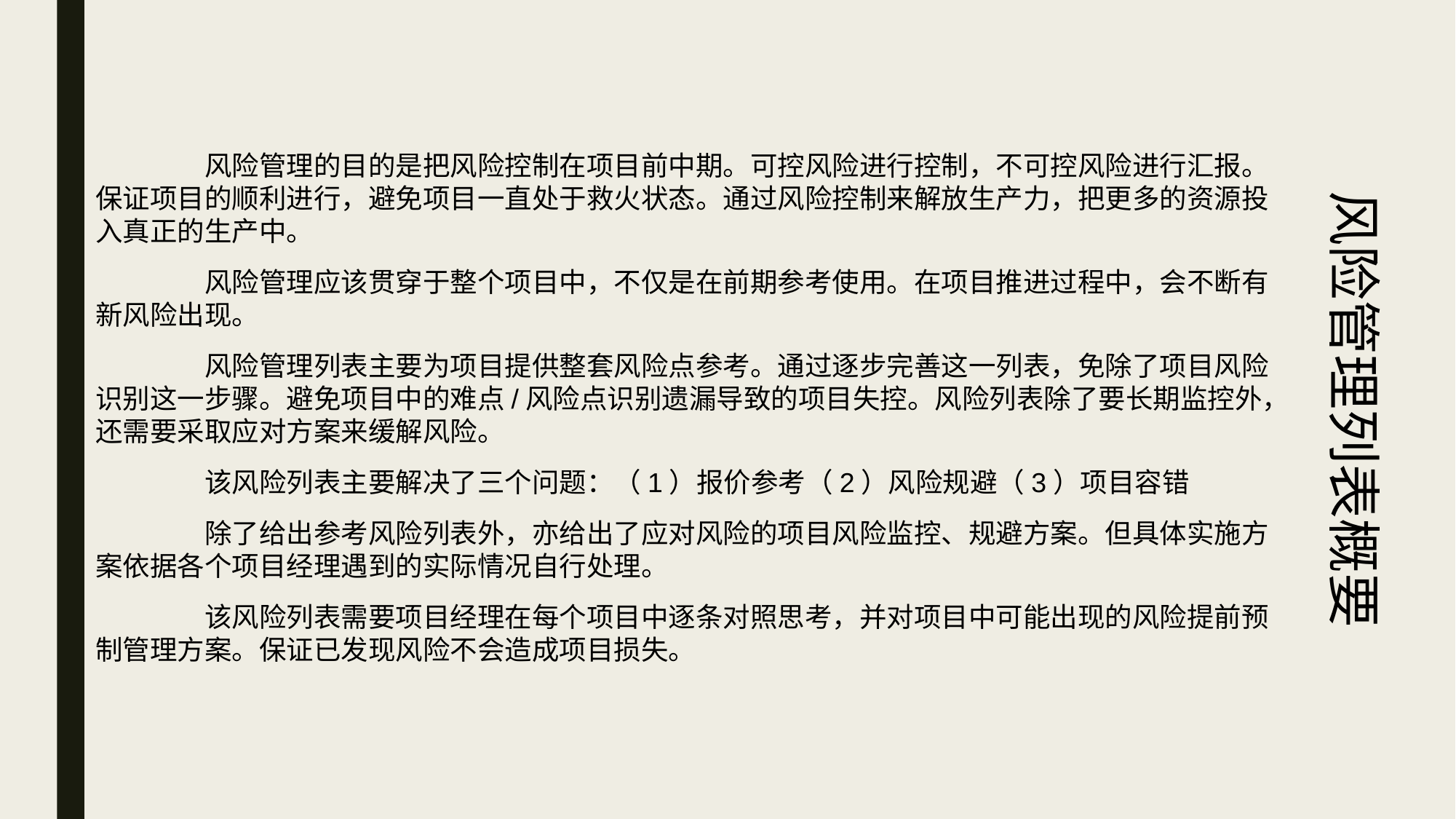

风险管理列表概要
	风险管理的目的是把风险控制在项目前中期。可控风险进行控制，不可控风险进行汇报。保证项目的顺利进行，避免项目一直处于救火状态。通过风险控制来解放生产力，把更多的资源投入真正的生产中。
	风险管理应该贯穿于整个项目中，不仅是在前期参考使用。在项目推进过程中，会不断有新风险出现。
	风险管理列表主要为项目提供整套风险点参考。通过逐步完善这一列表，免除了项目风险识别这一步骤。避免项目中的难点/风险点识别遗漏导致的项目失控。风险列表除了要长期监控外，还需要采取应对方案来缓解风险。
	该风险列表主要解决了三个问题：（1）报价参考（2）风险规避（3）项目容错
	除了给出参考风险列表外，亦给出了应对风险的项目风险监控、规避方案。但具体实施方案依据各个项目经理遇到的实际情况自行处理。
	该风险列表需要项目经理在每个项目中逐条对照思考，并对项目中可能出现的风险提前预制管理方案。保证已发现风险不会造成项目损失。